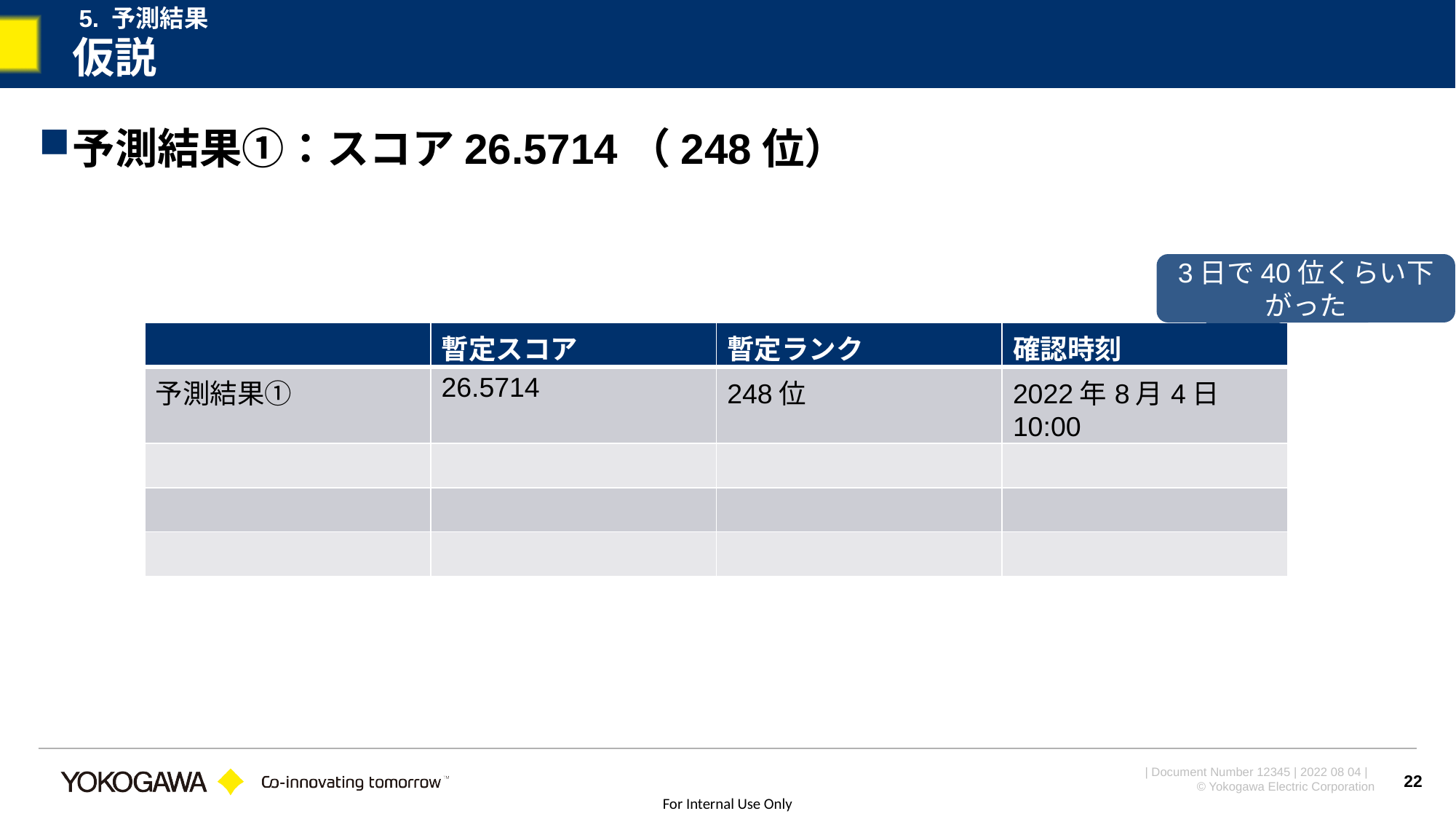

5. 予測結果
# 仮説
予測結果①：スコア26.5714（248位）
3日で40位くらい下がった
|  | 暫定スコア | 暫定ランク | 確認時刻 |
| --- | --- | --- | --- |
| 予測結果① | 26.5714 | 248位 | 2022年8月4日 10:00 |
|  |  |  |  |
|  |  |  |  |
|  |  |  |  |
22